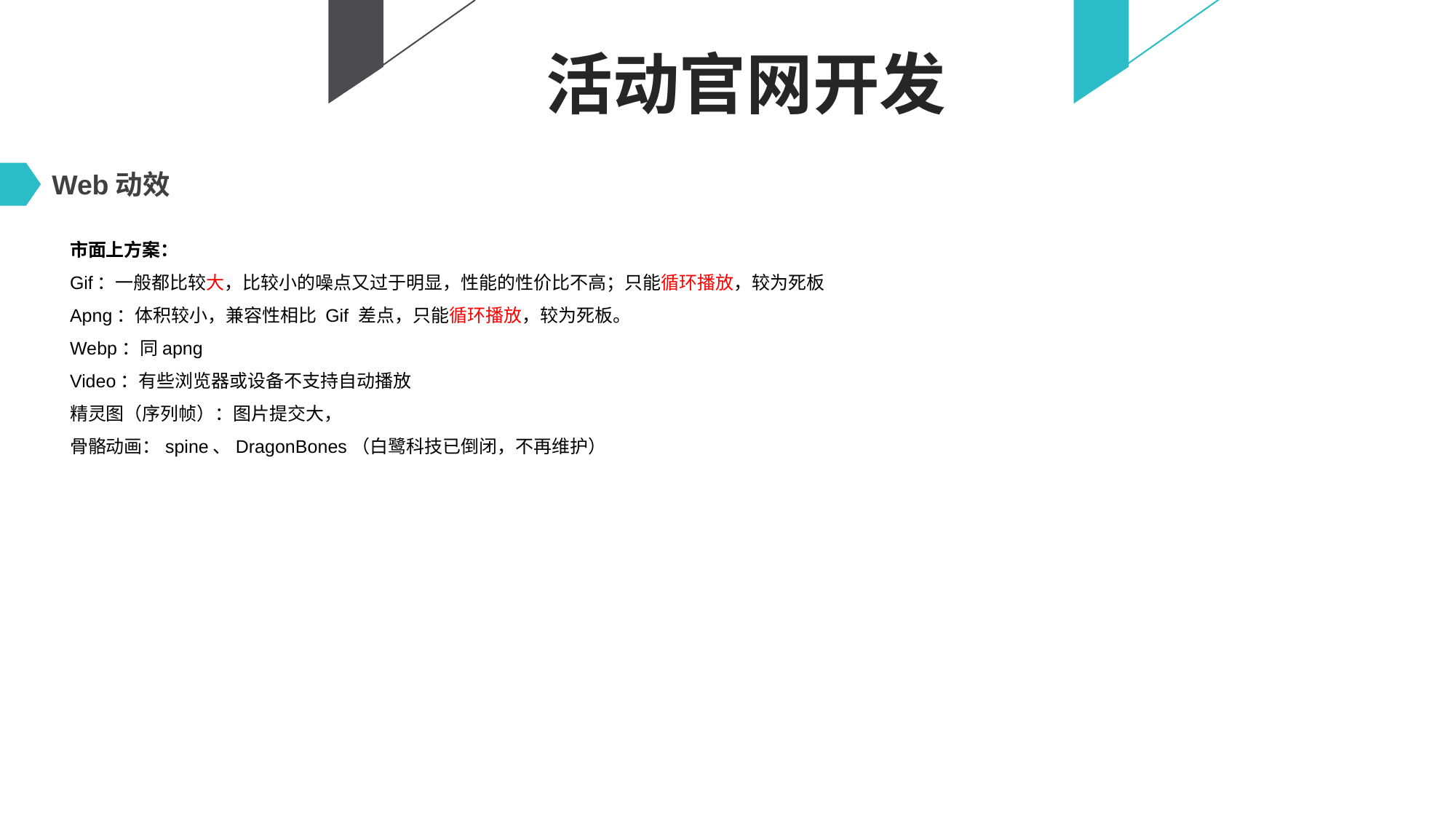

活动官网开发
Web动效

市面上方案：
Gif：一般都比较大，比较小的噪点又过于明显，性能的性价比不高；只能循环播放，较为死板
Apng：体积较小，兼容性相比 Gif 差点，只能循环播放，较为死板。
Webp：同apng
Video：有些浏览器或设备不支持自动播放
精灵图（序列帧）：图片提交大，
骨骼动画：spine、DragonBones（白鹭科技已倒闭，不再维护）